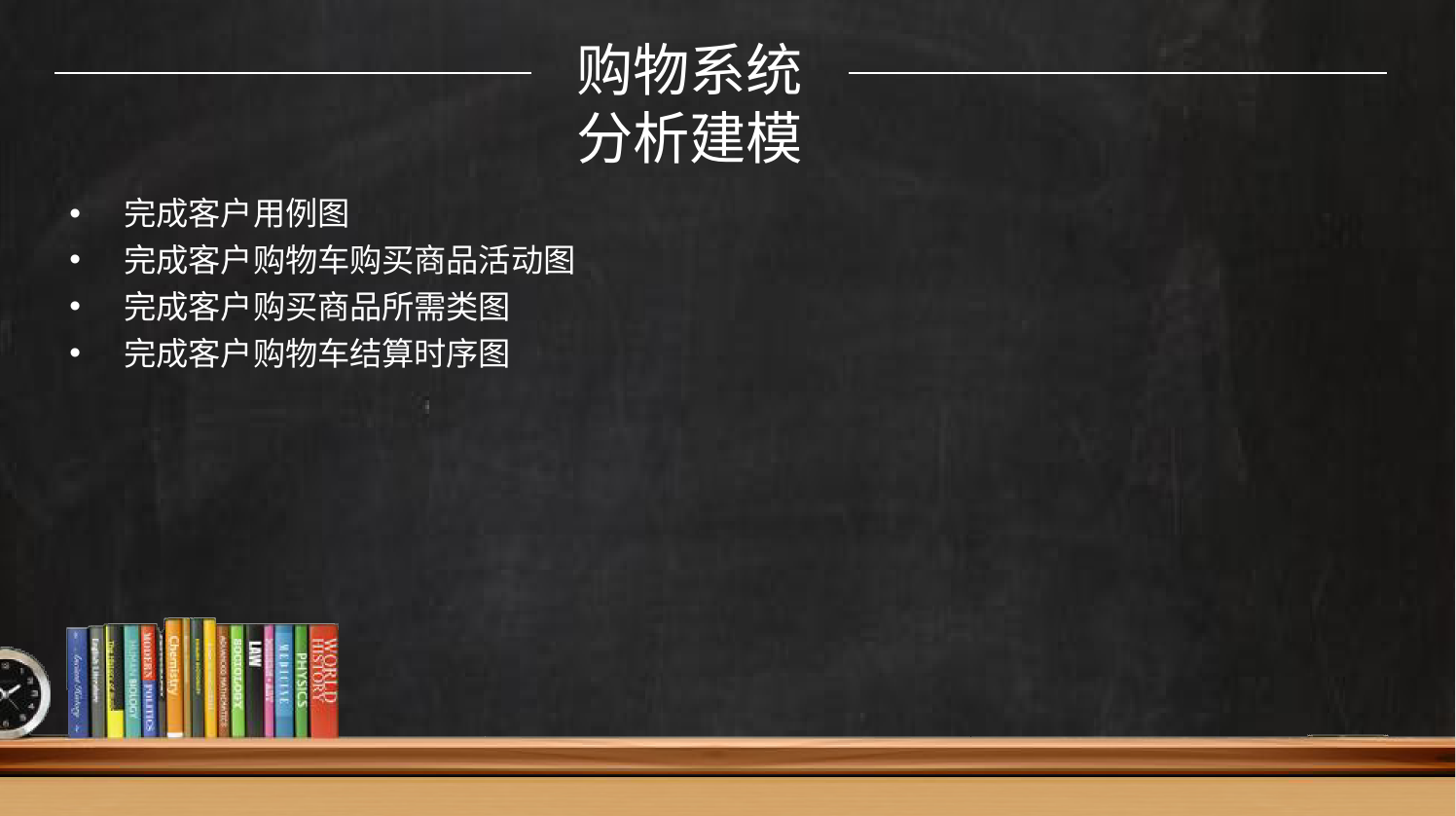

# 购物系统
分析建模

完成客户用例图
完成客户购物车购买商品活动图
完成客户购买商品所需类图
完成客户购物车结算时序图